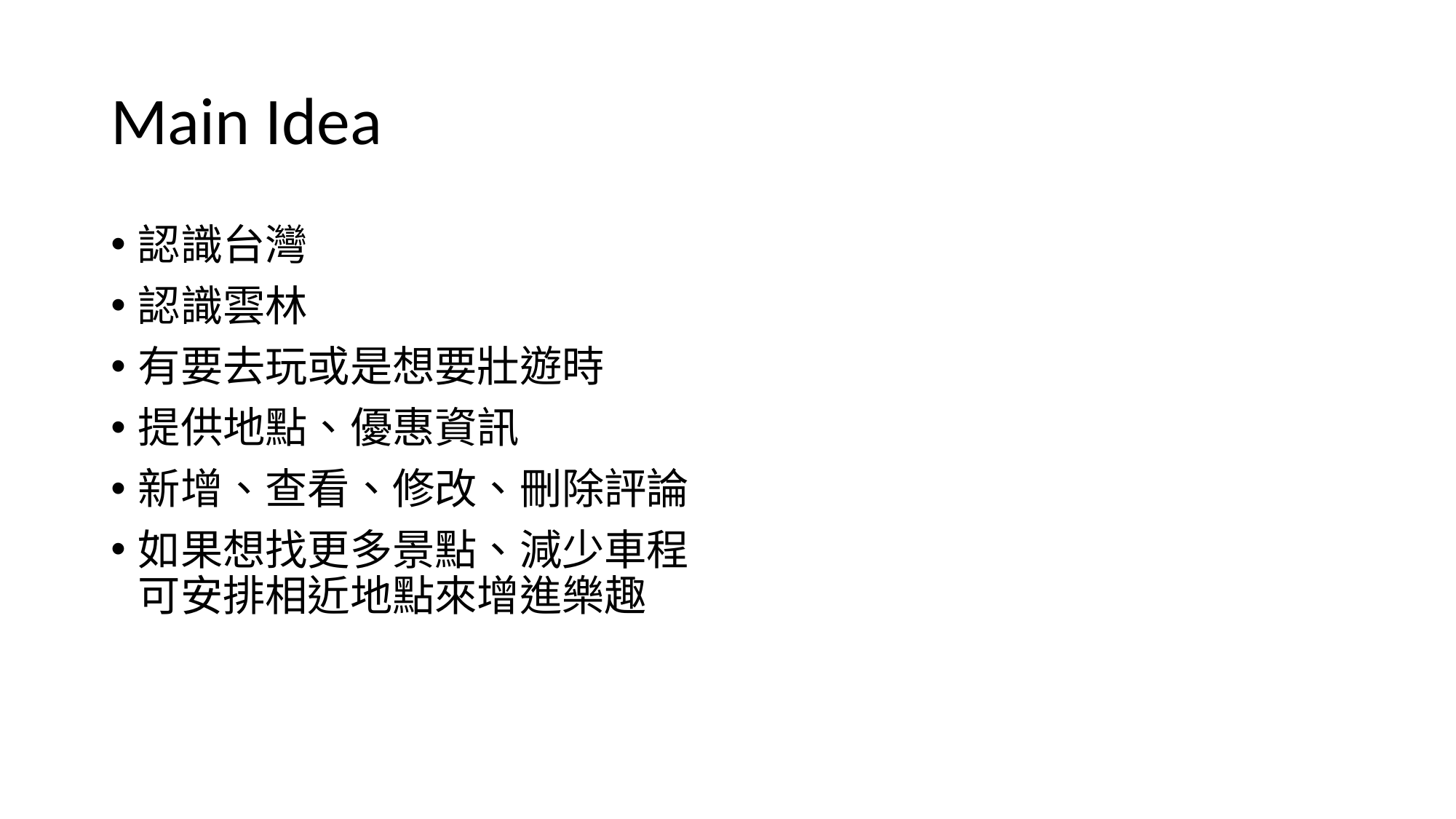

# Main Idea
認識台灣
認識雲林
有要去玩或是想要壯遊時
提供地點、優惠資訊
新增、查看、修改、刪除評論
如果想找更多景點、減少車程
可安排相近地點來增進樂趣